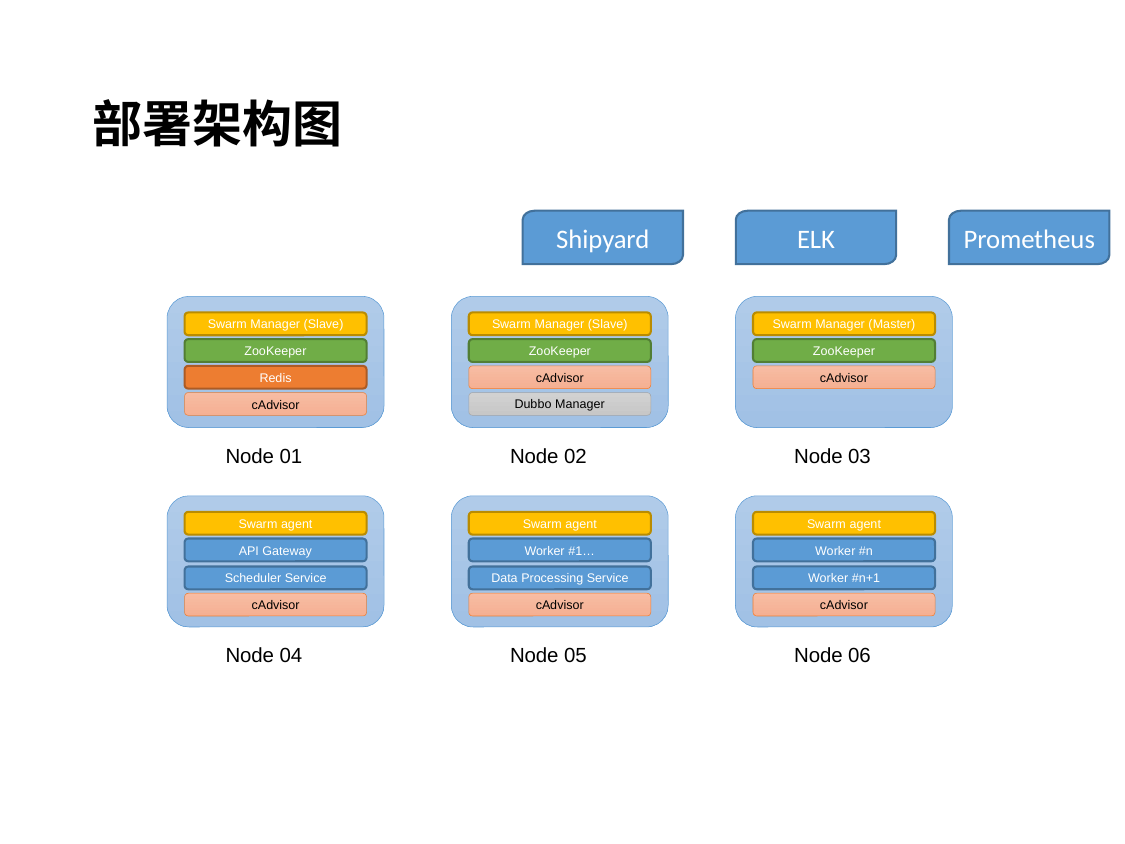

# 部署架构图

Shipyard

ELK

Prometheus

Swarm Manager (Master)

Swarm Manager (Slave)

Swarm Manager (Slave)

ZooKeeper

ZooKeeper

ZooKeeper

cAdvisor

cAdvisor

Redis

Dubbo Manager

cAdvisor
Node 03
Node 02
Node 01

Swarm agent

Swarm agent

Swarm agent

Worker #n

Worker #1…

API Gateway

Worker #n+1

Data Processing Service

Scheduler Service

cAdvisor

cAdvisor

cAdvisor
Node 06
Node 05
Node 04